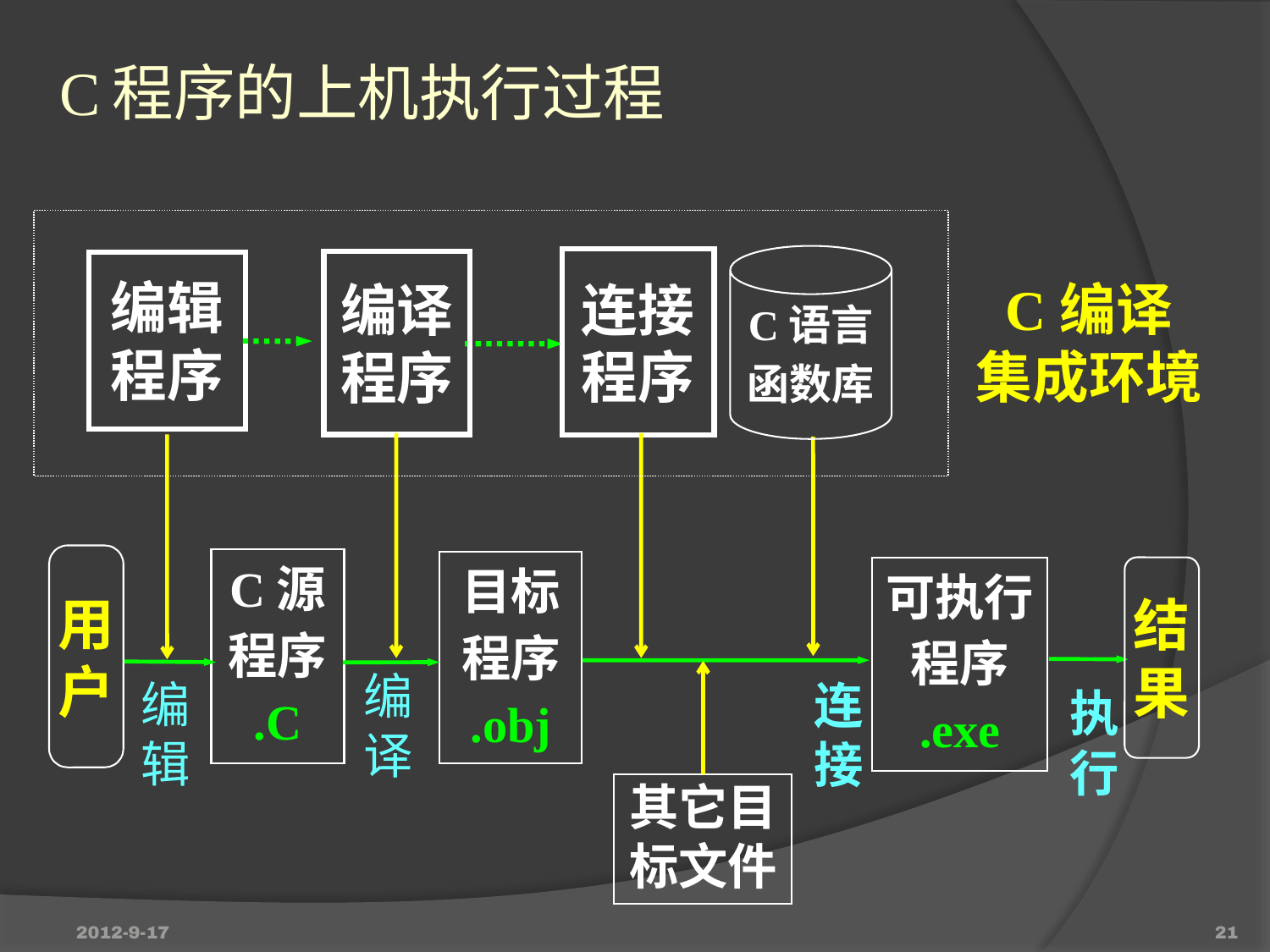

C程序的上机执行过程

C语言
函数库
连接
程序
编译
程序
编辑
程序
C编译
集成环境

用
户
C源
程序
.C
目标
程序
.obj
可执行
程序
.exe
结
果

编
译
编
辑
连
接
执
行
其它目
标文件
2012-9-17
21